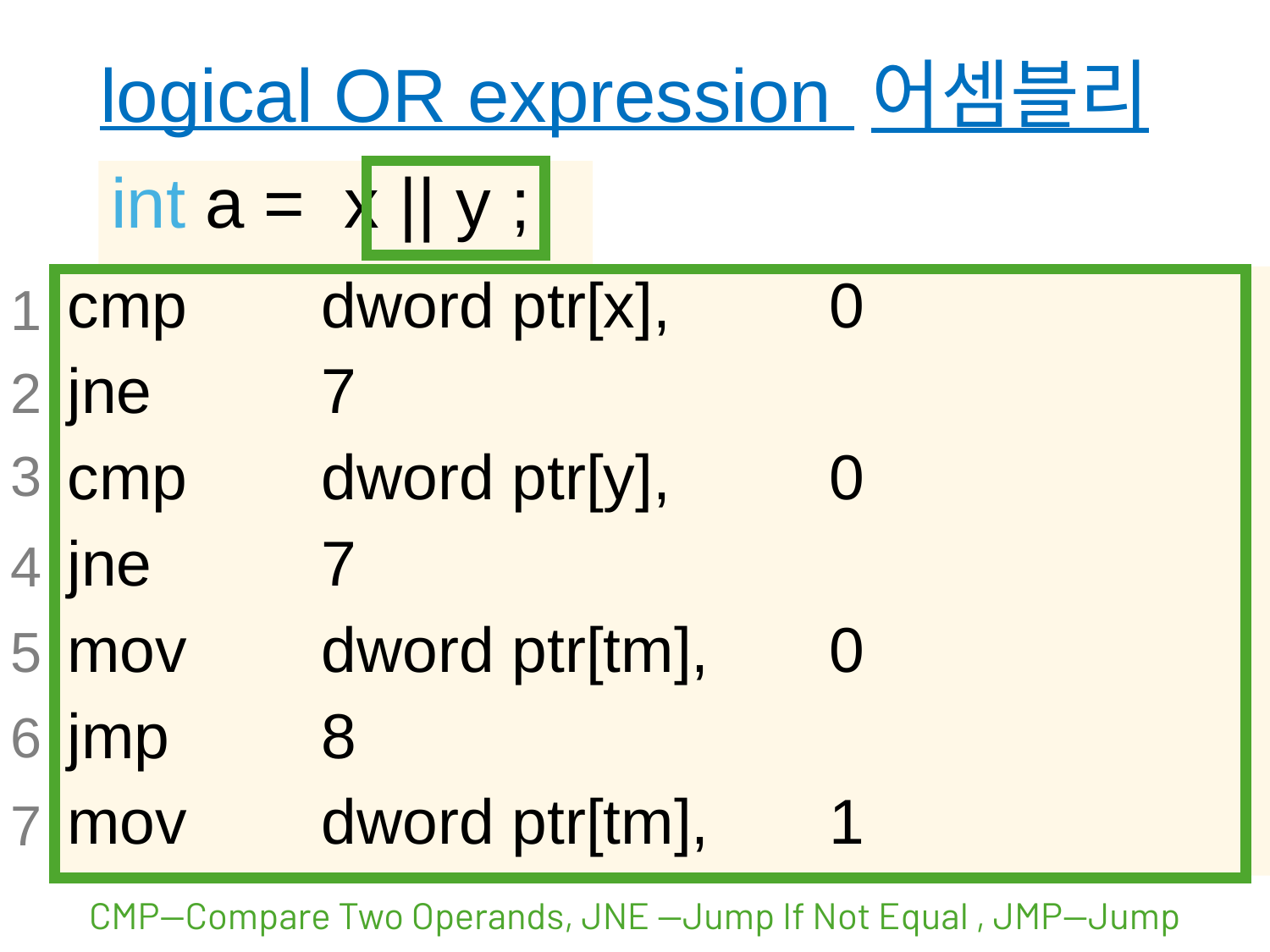

# logical OR expression 어셈블리
int a =  x || y ;

cmp		dword ptr[x],		0
jne		7
cmp		dword ptr[y],		0
jne		7
mov		dword ptr[tm],	0
jmp		8
mov		dword ptr[tm],	1

1
2
3
4
5
6
7
CMP—Compare Two Operands, JNE —Jump If Not Equal , JMP—Jump